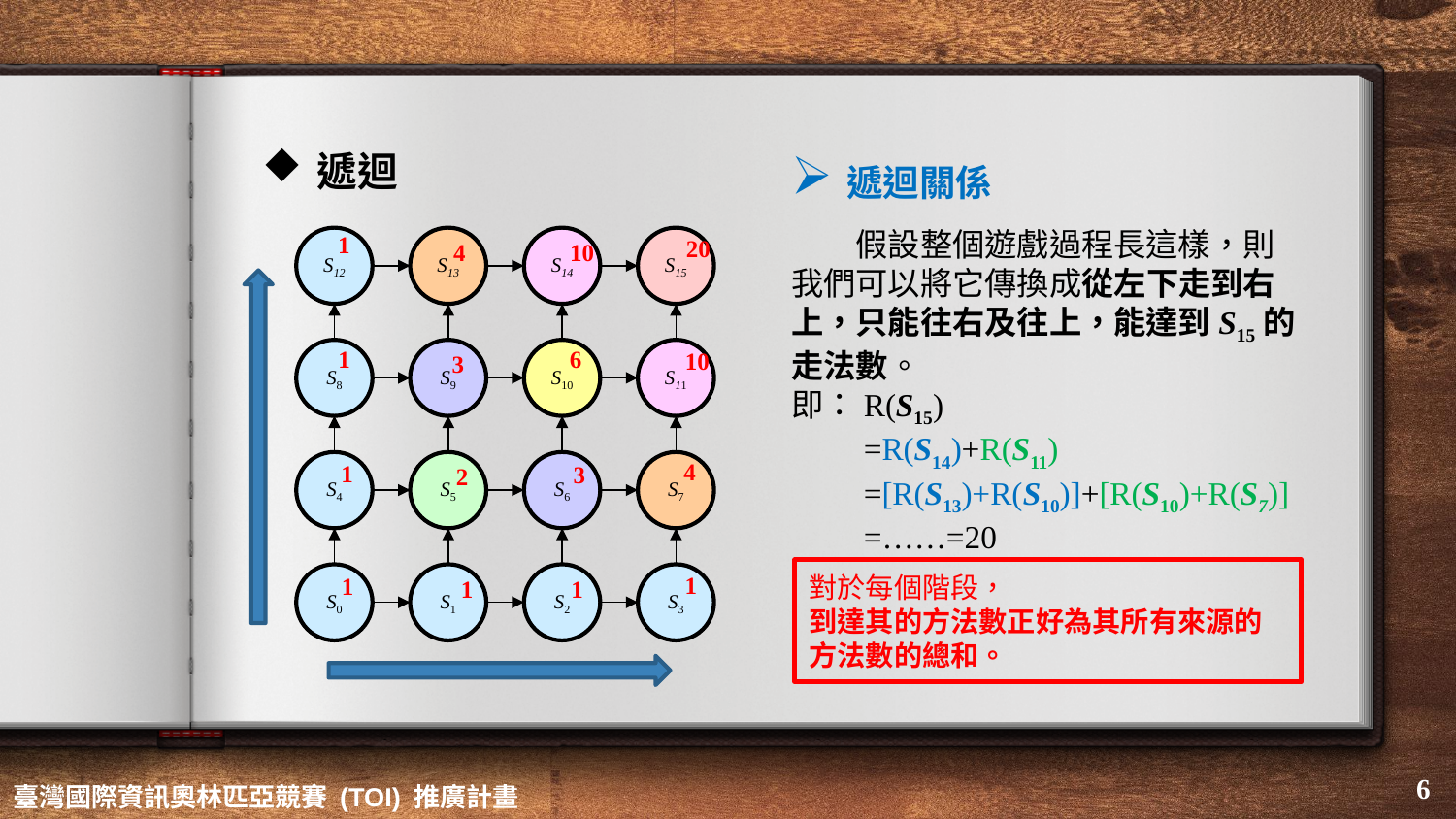

# 遞迴
遞迴關係
　　假設整個遊戲過程長這樣，則我們可以將它傳換成從左下走到右上，只能往右及往上，能達到S15的走法數。
即：R(S15)
　　=R(S14)+R(S11)
　　=[R(S13)+R(S10)]+[R(S10)+R(S7)]
　　=……=20
1
20
S12
S13
S14
S15
10
4

1
6
10
S8
S9
S10
S11
3
4
1
3
S4
S5
S6
S7
2
對於每個階段，
到達其的方法數正好為其所有來源的方法數的總和。
1
S0
1
S1
S2
S3
1
1

 6